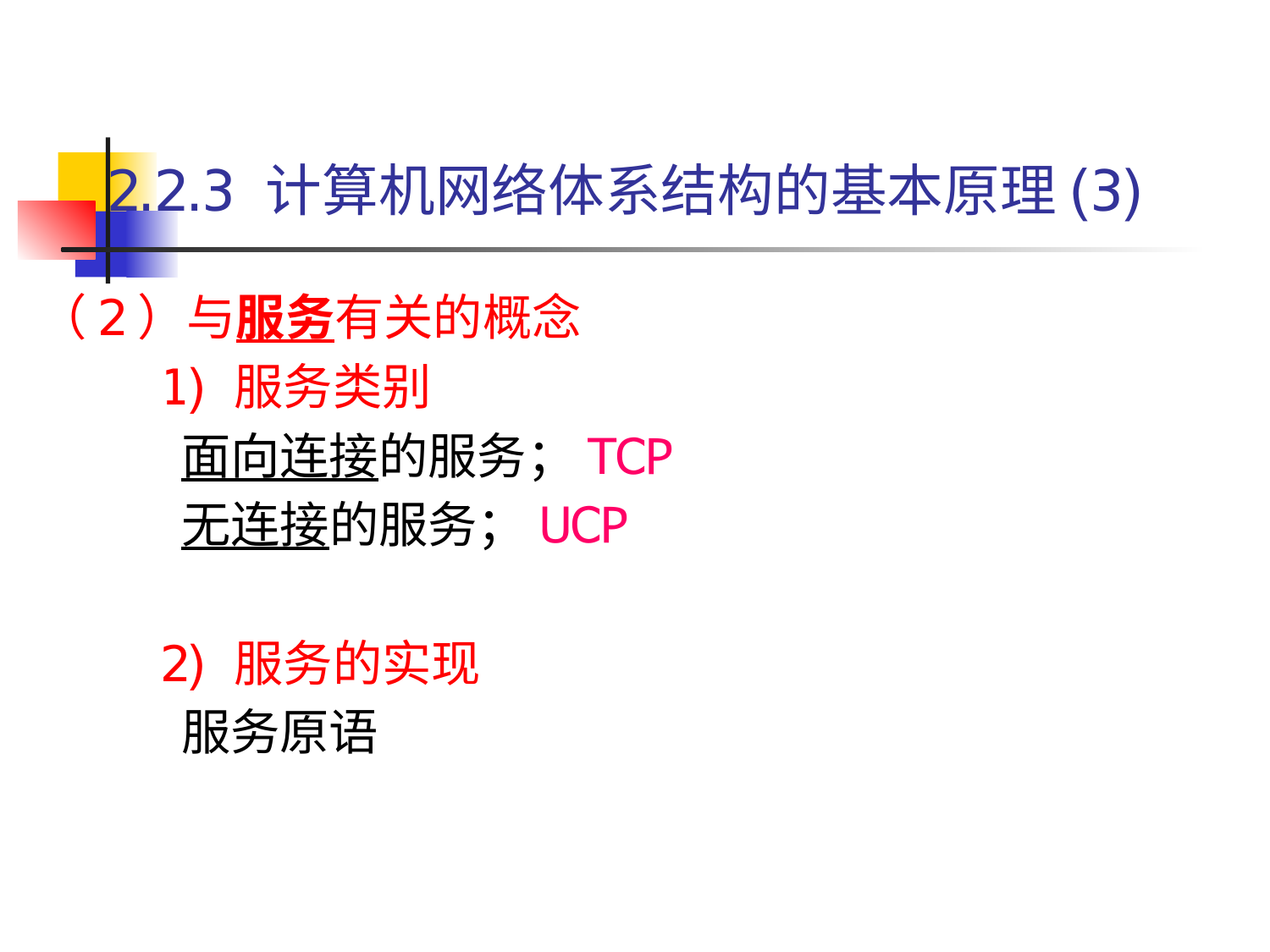

# 2.2.3 计算机网络体系结构的基本原理(3)
（2）与服务有关的概念
        1) 服务类别
            面向连接的服务；TCP
            无连接的服务；UCP

        2) 服务的实现
            服务原语